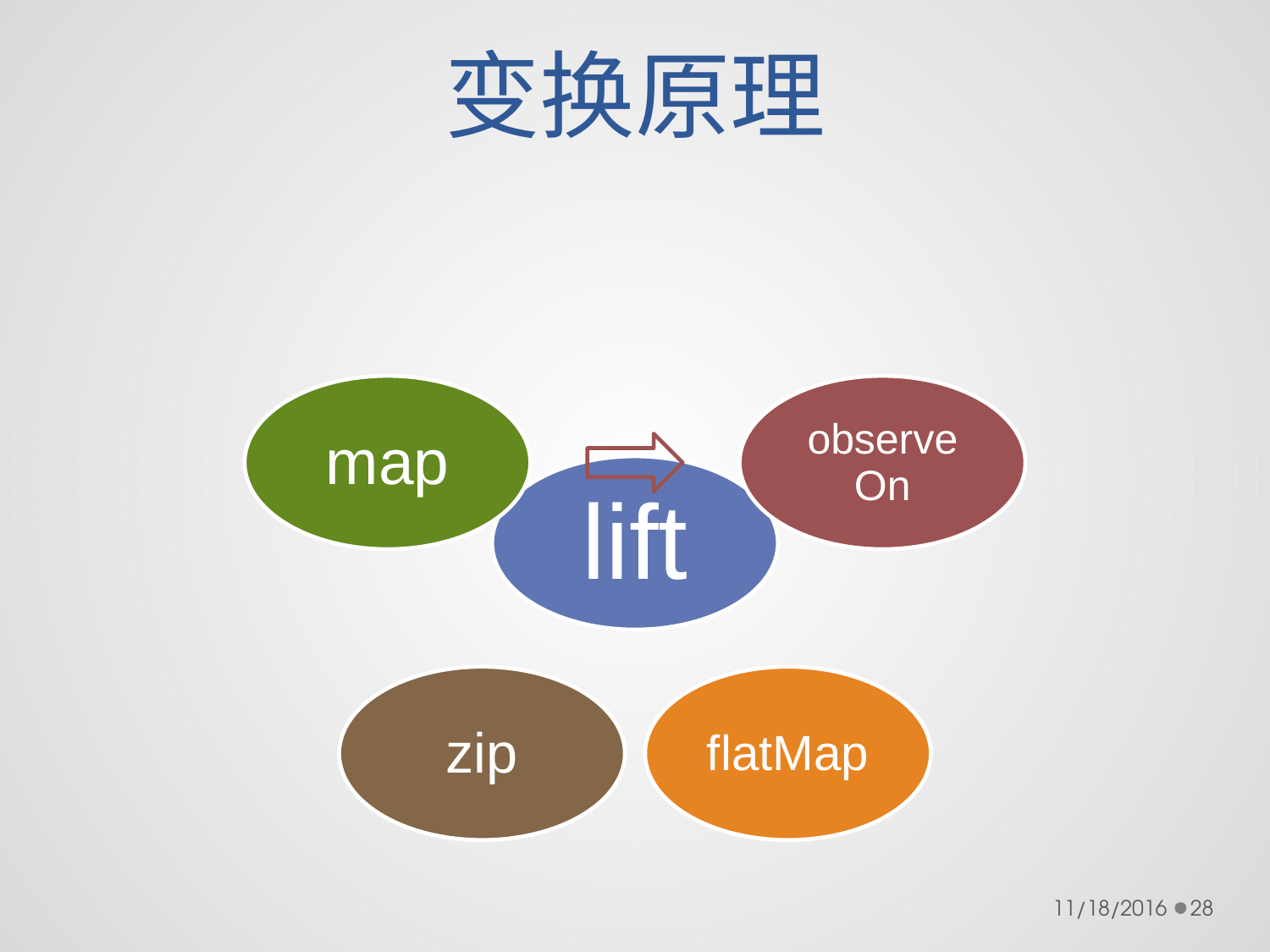

# 变换原理
lift
observeOn
flatMap
zip
map
11/18/2016
28